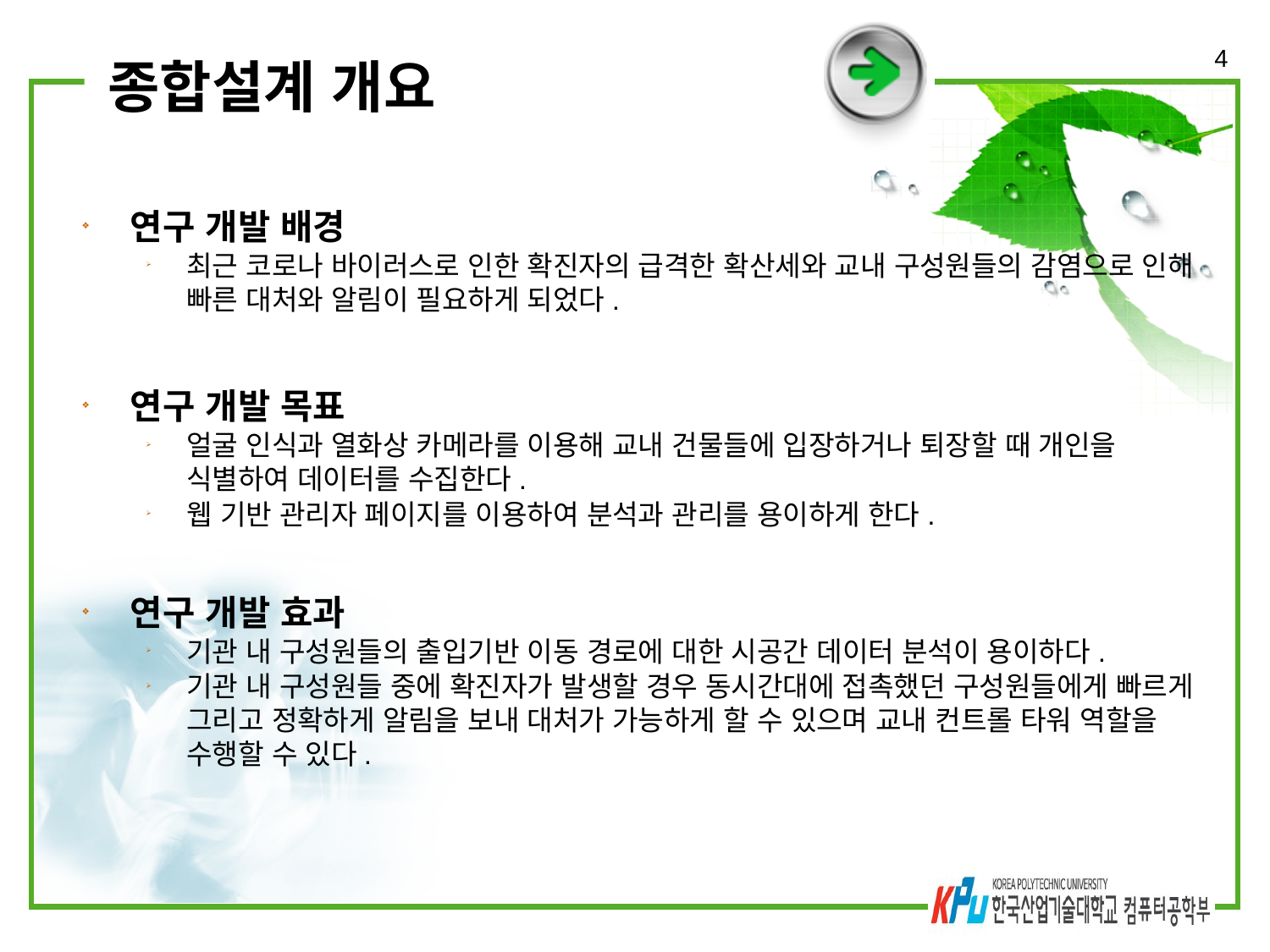

4
# 종합설계 개요
연구 개발 배경
최근 코로나 바이러스로 인한 확진자의 급격한 확산세와 교내 구성원들의 감염으로 인해 빠른 대처와 알림이 필요하게 되었다.

연구 개발 목표
얼굴 인식과 열화상 카메라를 이용해 교내 건물들에 입장하거나 퇴장할 때 개인을 식별하여 데이터를 수집한다.
웹 기반 관리자 페이지를 이용하여 분석과 관리를 용이하게 한다.

연구 개발 효과
기관 내 구성원들의 출입기반 이동 경로에 대한 시공간 데이터 분석이 용이하다.
기관 내 구성원들 중에 확진자가 발생할 경우 동시간대에 접촉했던 구성원들에게 빠르게 그리고 정확하게 알림을 보내 대처가 가능하게 할 수 있으며 교내 컨트롤 타워 역할을 수행할 수 있다.